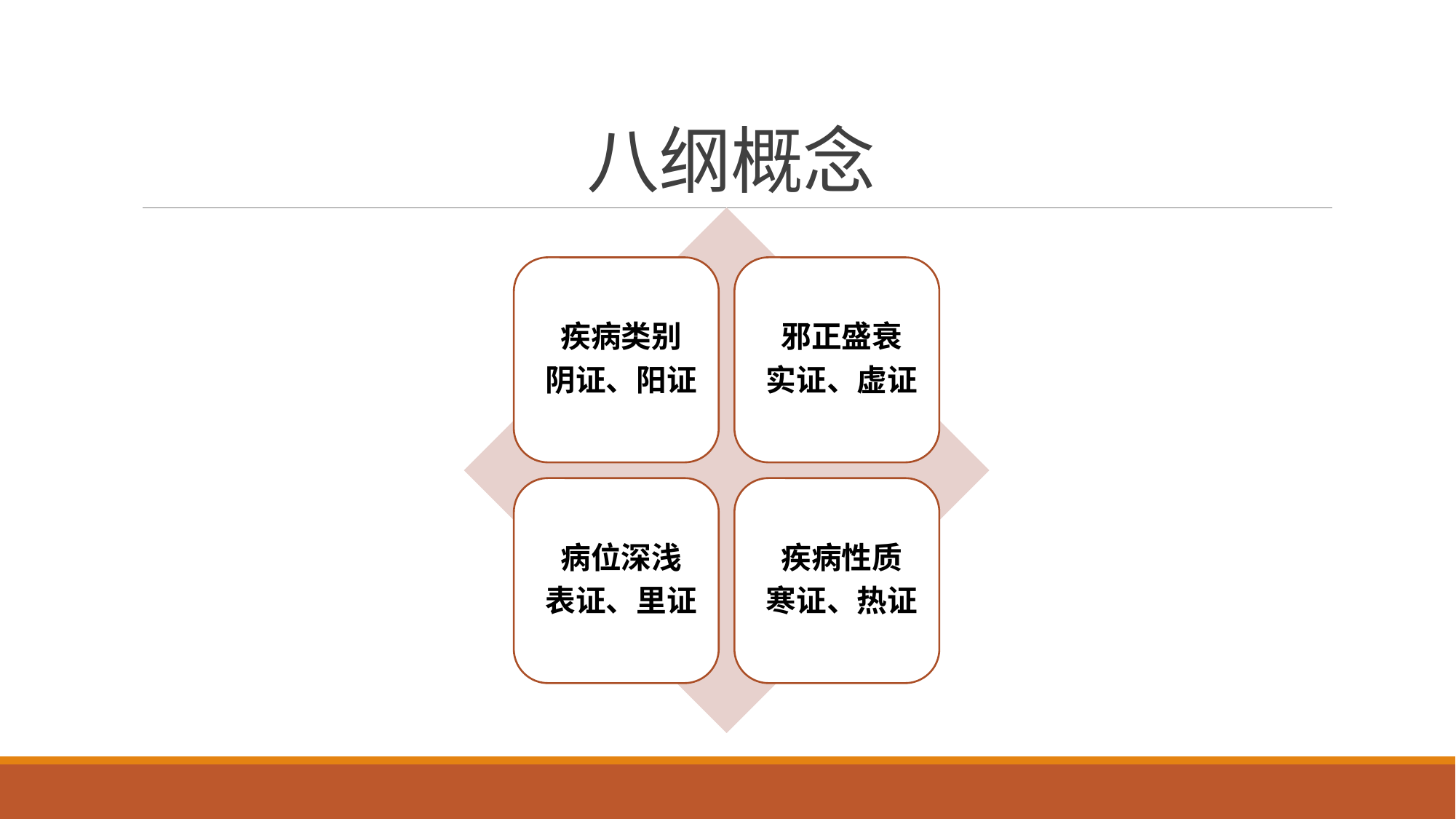

# 八纲概念
疾病类别
阴证、阳证
邪正盛衰
实证、虚证
病位深浅
表证、里证
疾病性质
寒证、热证